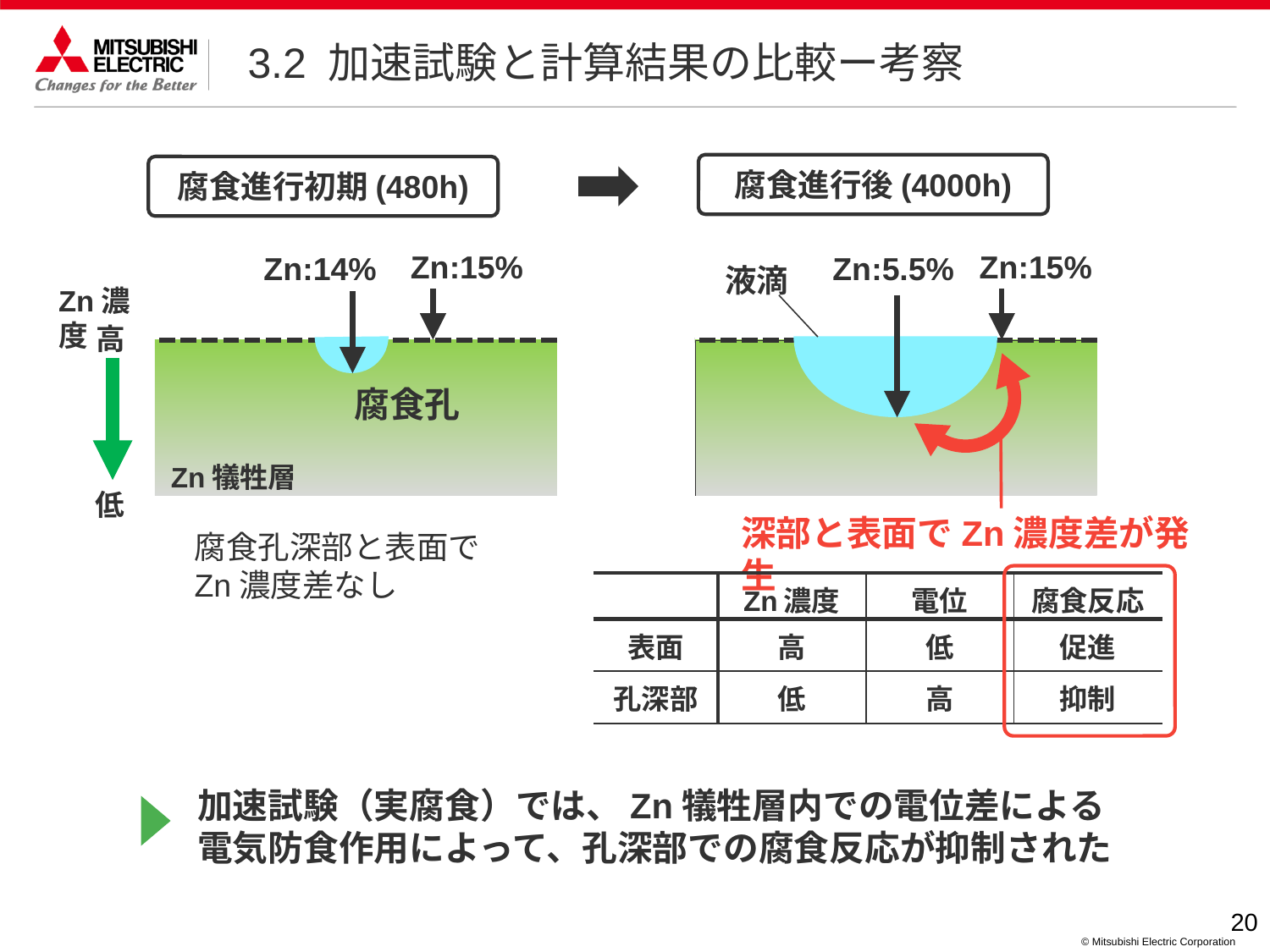

# 3.2 加速試験と計算結果の比較ー考察
腐食進行後(4000h)
腐食進行初期(480h)

Zn:15%
Zn:15%
Zn:14%
Zn:5.5%
液滴

Zn濃度

高

腐食孔
Zn犠牲層
低
深部と表面でZn濃度差が発生
腐食孔深部と表面でZn濃度差なし

|  | Zn濃度 | 電位 | 腐食反応 |
| --- | --- | --- | --- |
| 表面 | 高 | 低 | 促進 |
| 孔深部 | 低 | 高 | 抑制 |
加速試験（実腐食）では、Zn犠牲層内での電位差による電気防食作用によって、孔深部での腐食反応が抑制された